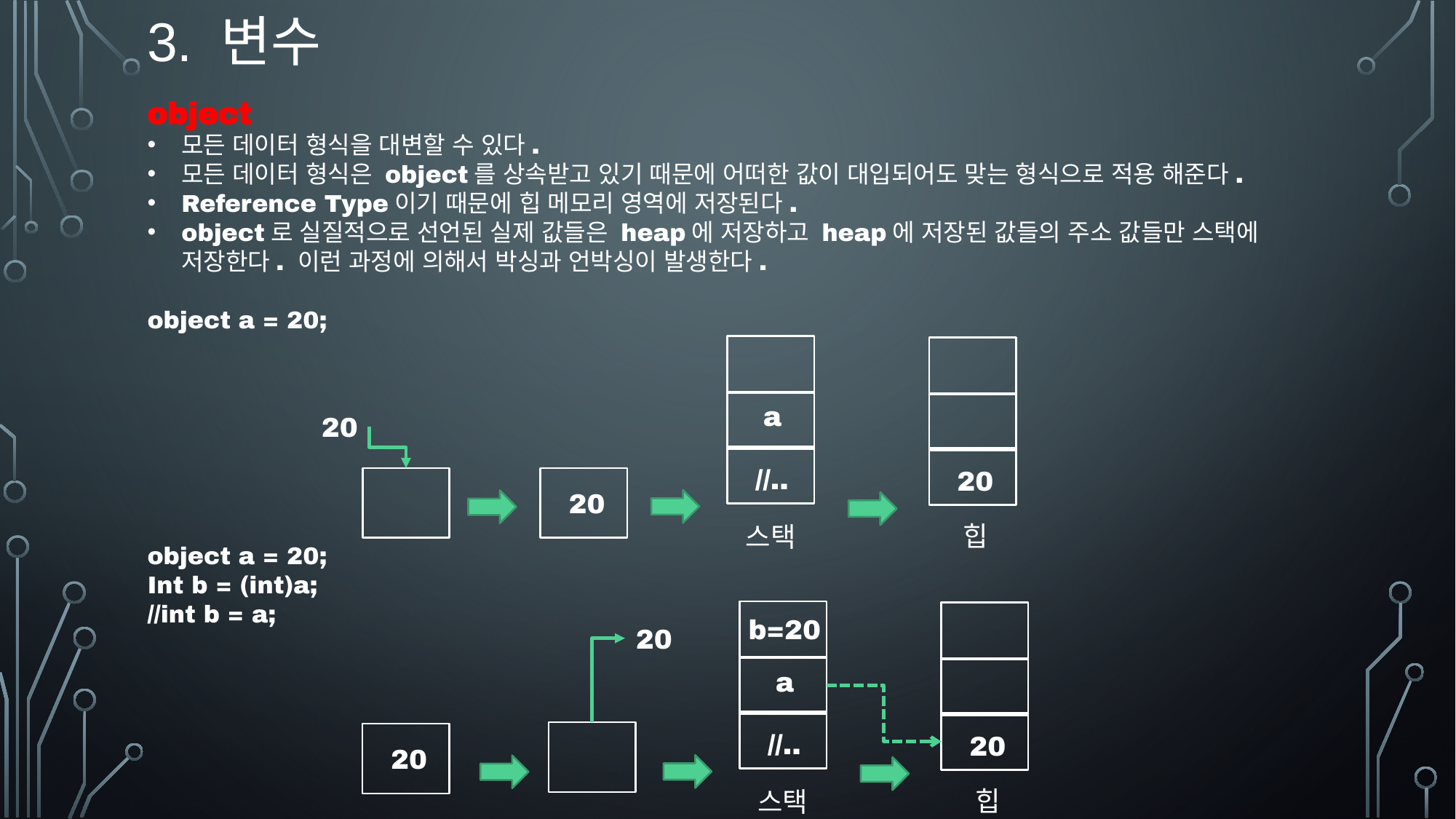

# 3. 변수
object
모든 데이터 형식을 대변할 수 있다.
모든 데이터 형식은 object를 상속받고 있기 때문에 어떠한 값이 대입되어도 맞는 형식으로 적용 해준다.
Reference Type이기 때문에 힙 메모리 영역에 저장된다.
object로 실질적으로 선언된 실제 값들은 heap에 저장하고 heap에 저장된 값들의 주소 값들만 스택에 저장한다. 이런 과정에 의해서 박싱과 언박싱이 발생한다.

object a = 20;

object a = 20;
Int b = (int)a;
//int b = a;

스택

 a

//..

힙

20

20

20

힙

20
 b=20
20

 a

//..

20

스택